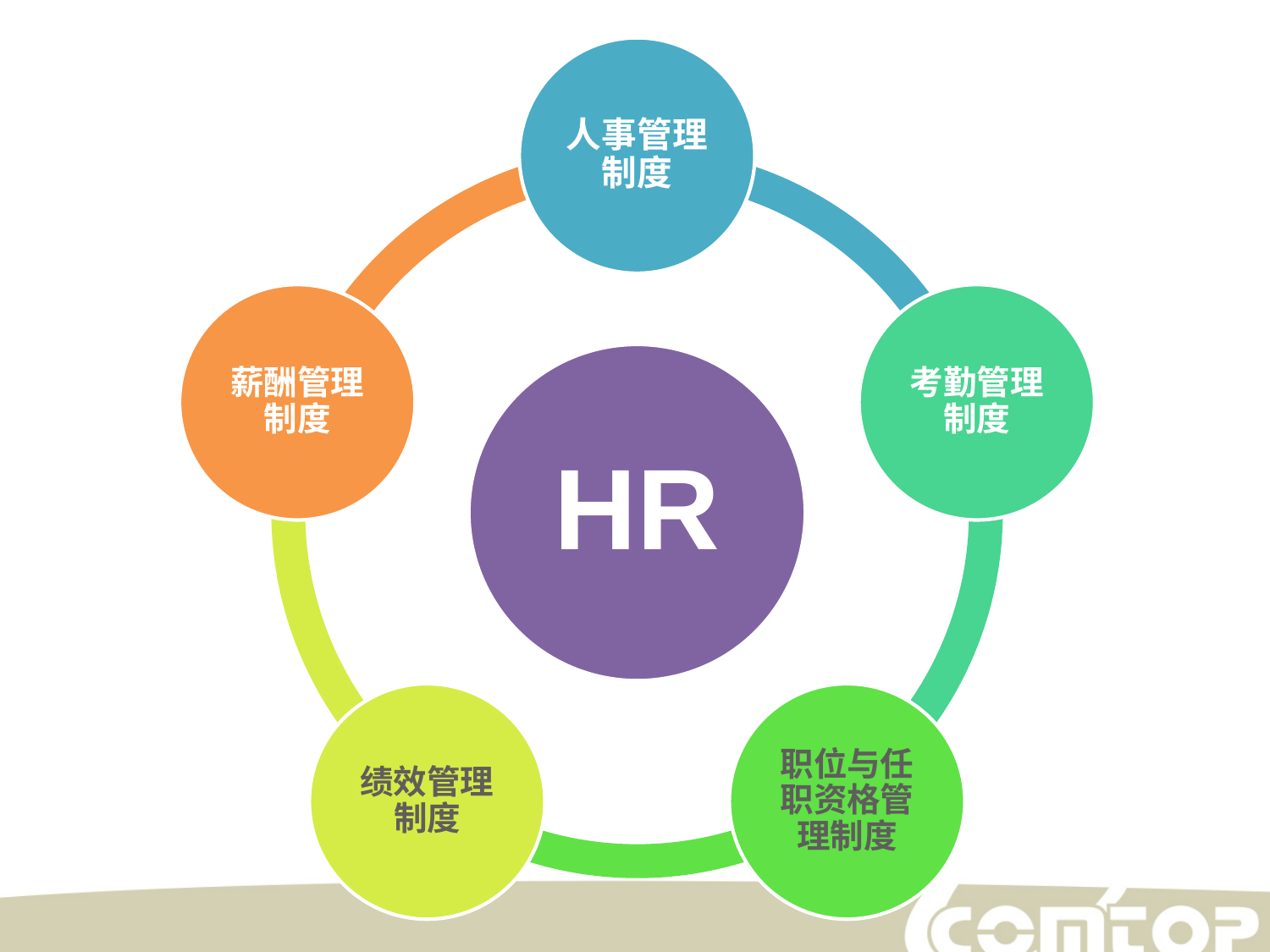

HR
人事管理制度
考勤管理制度
职位与任职资格管理制度
绩效管理制度
薪酬管理制度